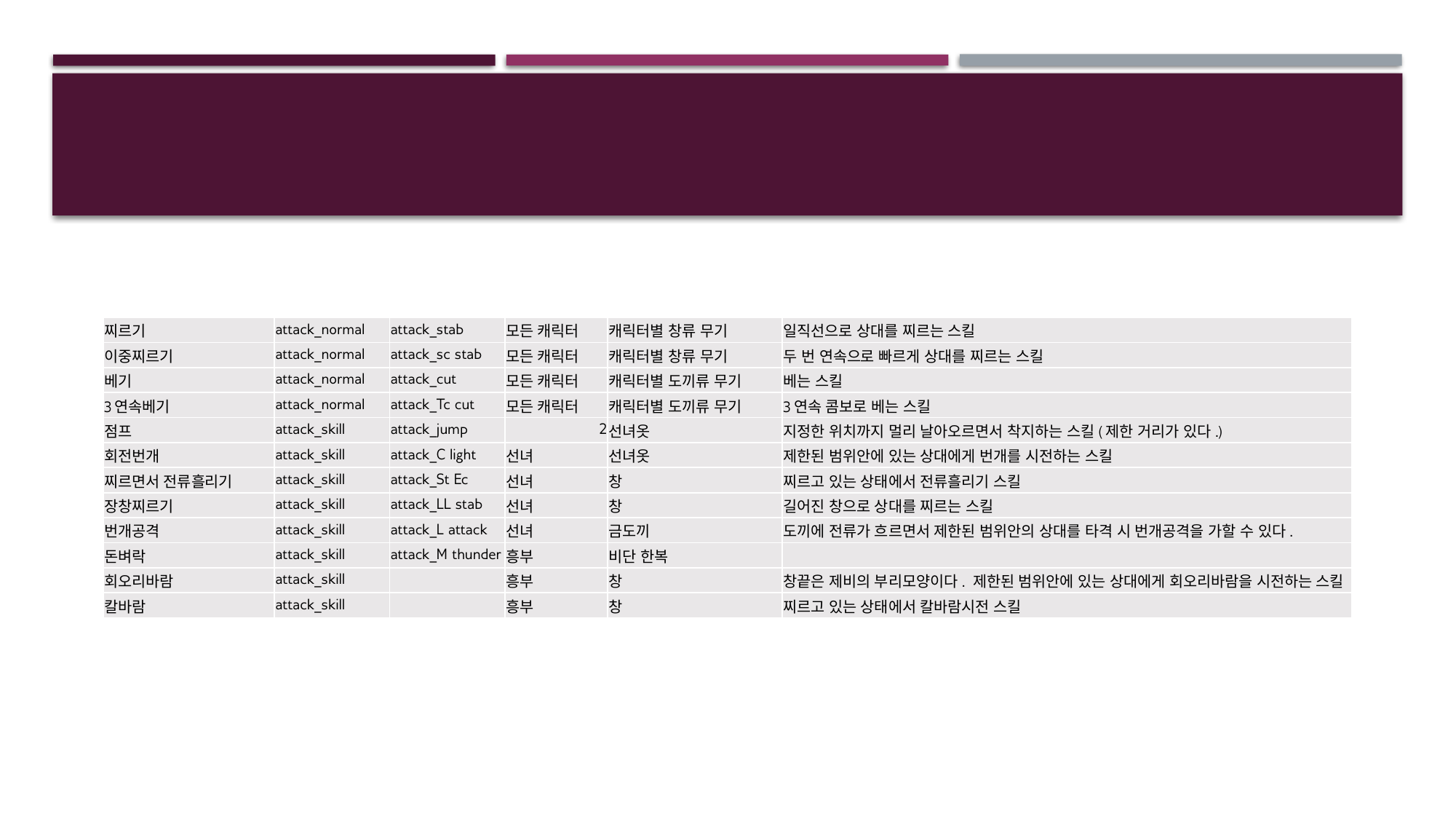

#
| 찌르기 | attack\_normal | attack\_stab | 모든 캐릭터 | 캐릭터별 창류 무기 | 일직선으로 상대를 찌르는 스킬 |
| --- | --- | --- | --- | --- | --- |
| 이중찌르기 | attack\_normal | attack\_sc stab | 모든 캐릭터 | 캐릭터별 창류 무기 | 두 번 연속으로 빠르게 상대를 찌르는 스킬 |
| 베기 | attack\_normal | attack\_cut | 모든 캐릭터 | 캐릭터별 도끼류 무기 | 베는 스킬 |
| 3연속베기 | attack\_normal | attack\_Tc cut | 모든 캐릭터 | 캐릭터별 도끼류 무기 | 3연속 콤보로 베는 스킬 |
| 점프 | attack\_skill | attack\_jump | 2 | 선녀옷 | 지정한 위치까지 멀리 날아오르면서 착지하는 스킬(제한 거리가 있다.) |
| 회전번개 | attack\_skill | attack\_C light | 선녀 | 선녀옷 | 제한된 범위안에 있는 상대에게 번개를 시전하는 스킬 |
| 찌르면서 전류흘리기 | attack\_skill | attack\_St Ec | 선녀 | 창 | 찌르고 있는 상태에서 전류흘리기 스킬 |
| 장창찌르기 | attack\_skill | attack\_LL stab | 선녀 | 창 | 길어진 창으로 상대를 찌르는 스킬 |
| 번개공격 | attack\_skill | attack\_L attack | 선녀 | 금도끼 | 도끼에 전류가 흐르면서 제한된 범위안의 상대를 타격 시 번개공격을 가할 수 있다. |
| 돈벼락 | attack\_skill | attack\_M thunder | 흥부 | 비단 한복 |  |
| 회오리바람 | attack\_skill |  | 흥부 | 창 | 창끝은 제비의 부리모양이다. 제한된 범위안에 있는 상대에게 회오리바람을 시전하는 스킬 |
| 칼바람 | attack\_skill |  | 흥부 | 창 | 찌르고 있는 상태에서 칼바람시전 스킬 |